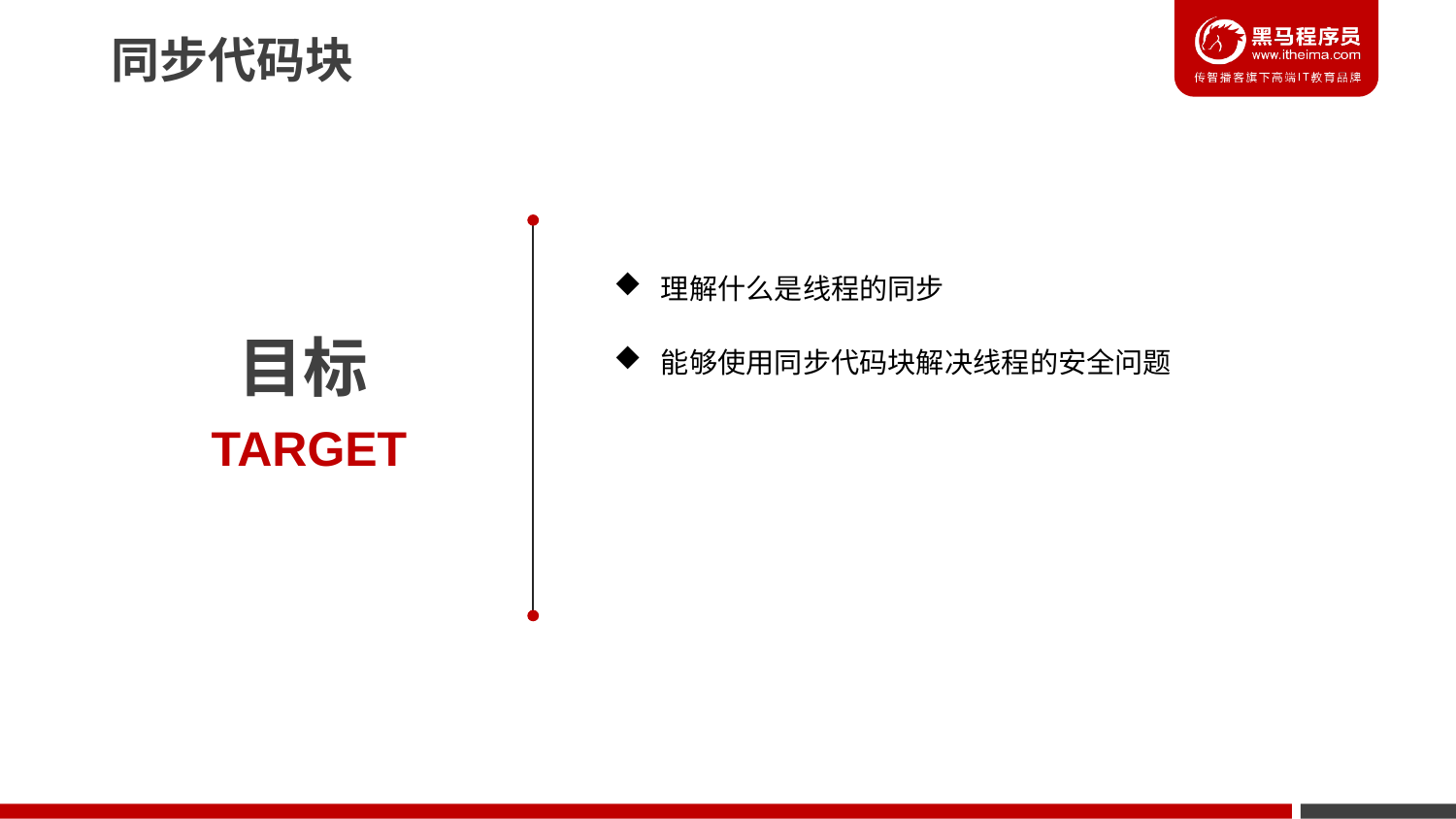

# 同步代码块
 理解什么是线程的同步
 能够使用同步代码块解决线程的安全问题